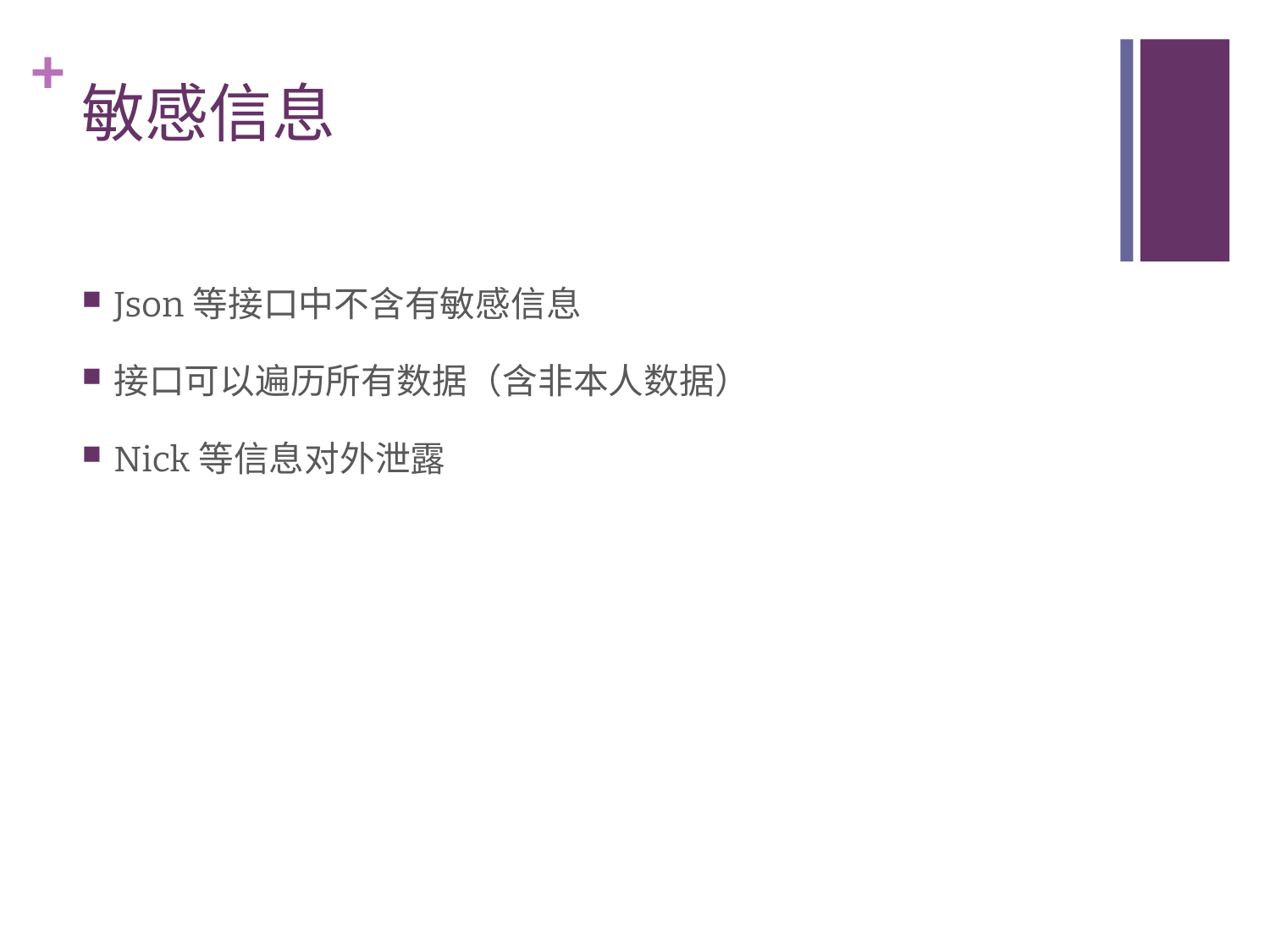

# 敏感信息
Json等接口中不含有敏感信息
接口可以遍历所有数据（含非本人数据）
Nick等信息对外泄露